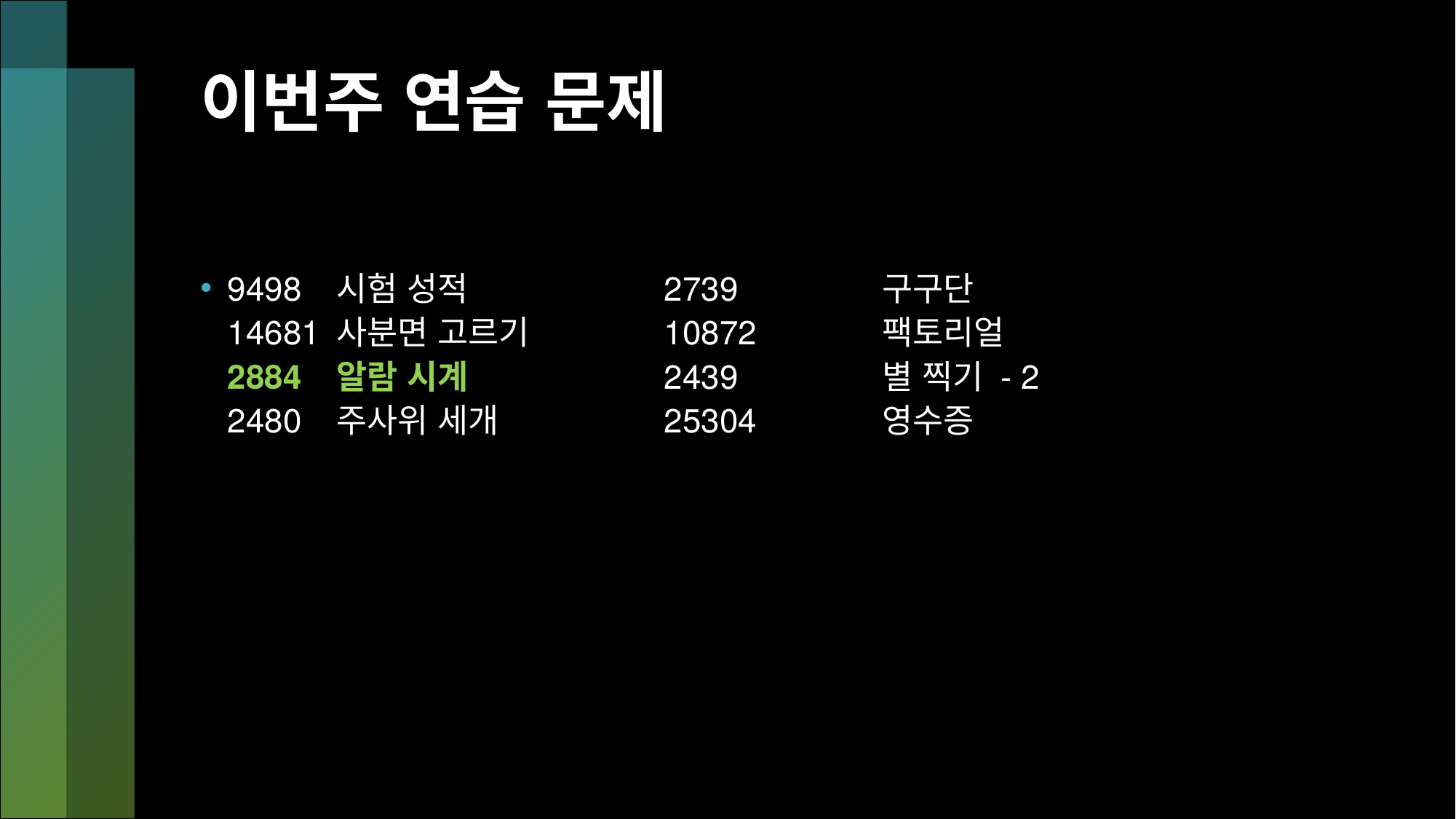

# 이번주 연습 문제
9498 	시험 성적 		2739		구구단
14681 	사분면 고르기 		10872		팩토리얼
2884	알람 시계		2439		별 찍기 - 2
2480	주사위 세개		25304		영수증